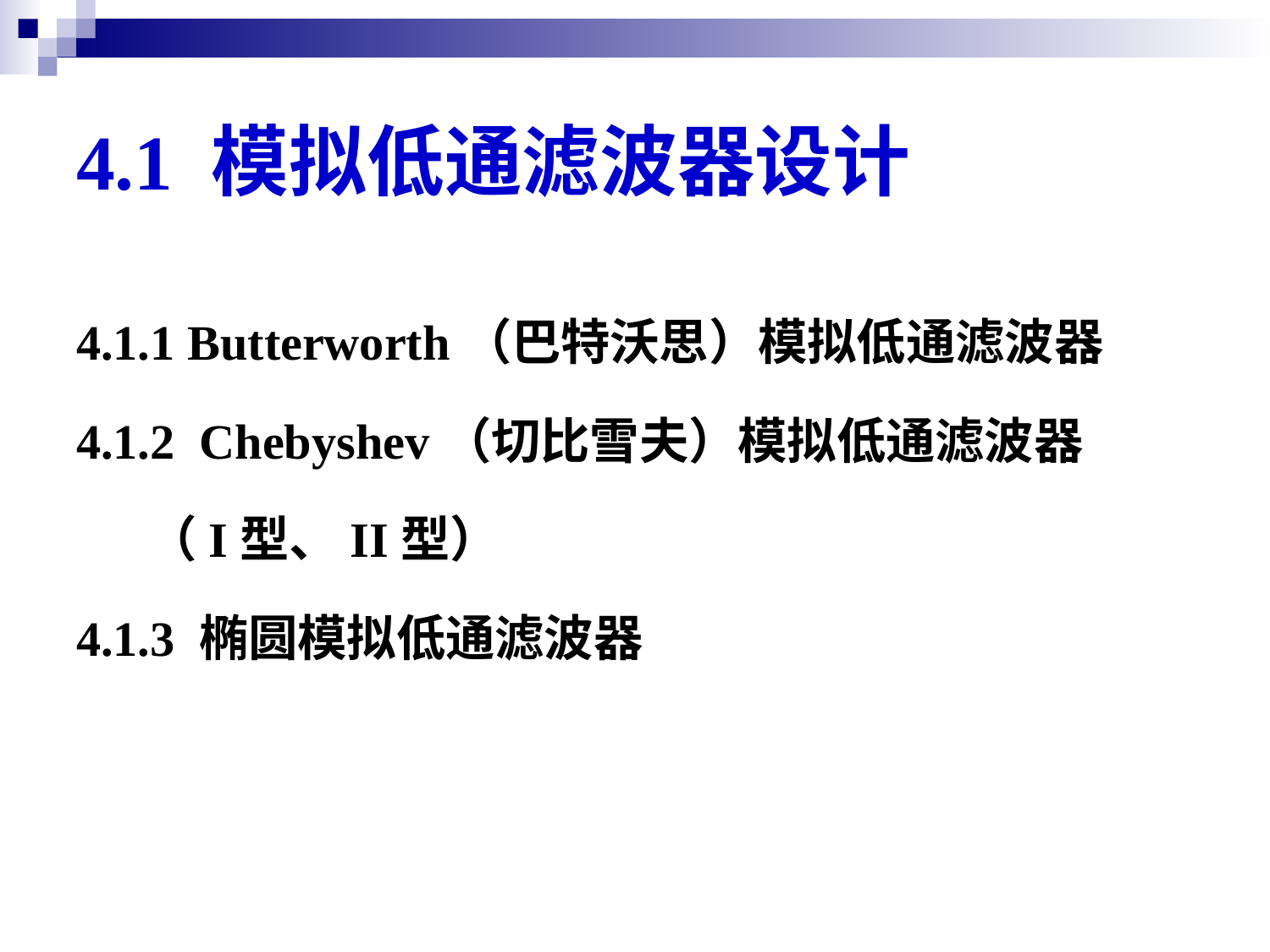

4.1 模拟低通滤波器设计
4.1.1 Butterworth（巴特沃思）模拟低通滤波器
4.1.2  Chebyshev（切比雪夫）模拟低通滤波器
	（I型、II型）
4.1.3 椭圆模拟低通滤波器